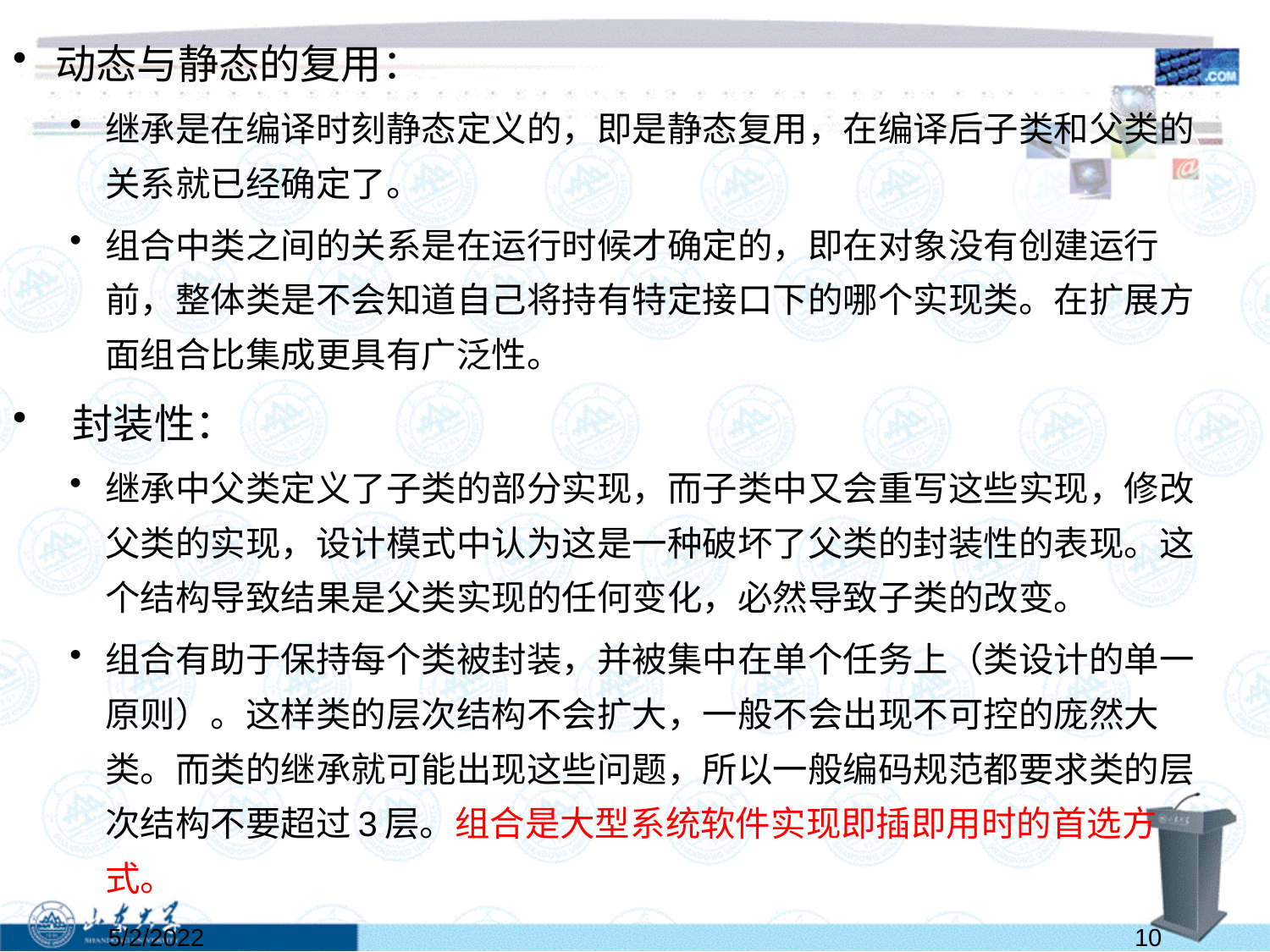

动态与静态的复用：
继承是在编译时刻静态定义的，即是静态复用，在编译后子类和父类的关系就已经确定了。
组合中类之间的关系是在运行时候才确定的，即在对象没有创建运行前，整体类是不会知道自己将持有特定接口下的哪个实现类。在扩展方面组合比集成更具有广泛性。
 封装性：
继承中父类定义了子类的部分实现，而子类中又会重写这些实现，修改父类的实现，设计模式中认为这是一种破坏了父类的封装性的表现。这个结构导致结果是父类实现的任何变化，必然导致子类的改变。
组合有助于保持每个类被封装，并被集中在单个任务上（类设计的单一原则）。这样类的层次结构不会扩大，一般不会出现不可控的庞然大类。而类的继承就可能出现这些问题，所以一般编码规范都要求类的层次结构不要超过3层。组合是大型系统软件实现即插即用时的首选方式。
5/2/2022
10